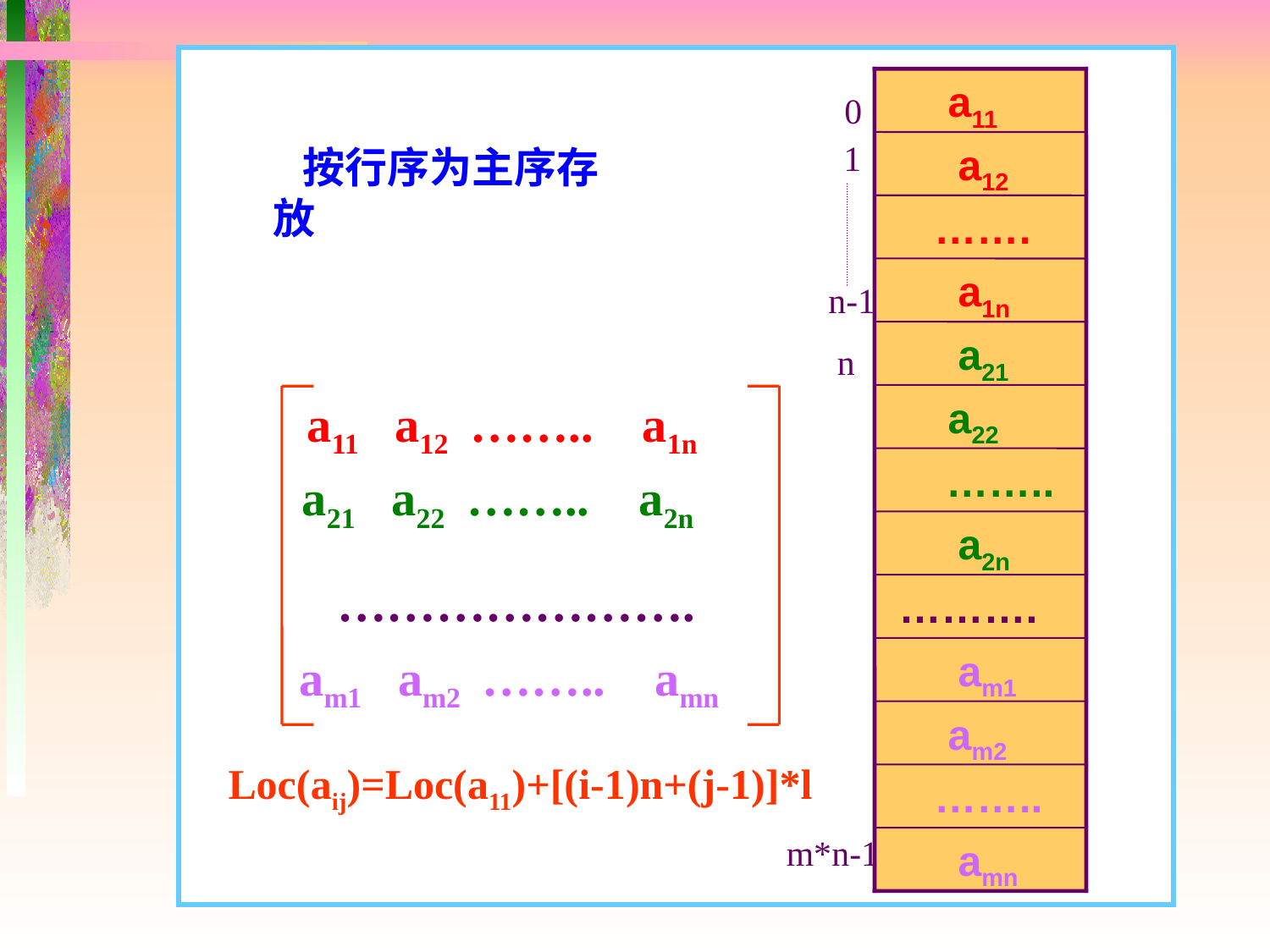

a11

      a12

    …….

      a1n

      a21

         a22

     ……..

      a2n

 ……….

      am1

         am2

    ……..

      amn

0
1

n-1
n

m*n-1
  按行序为主序存放
             a11     a12   ……..    a1n

             a21     a22   ……..    a2n
             ………………….
              am1     am2   ……..    amn

Loc(aij)=Loc(a11)+[(i-1)n+(j-1)]*l